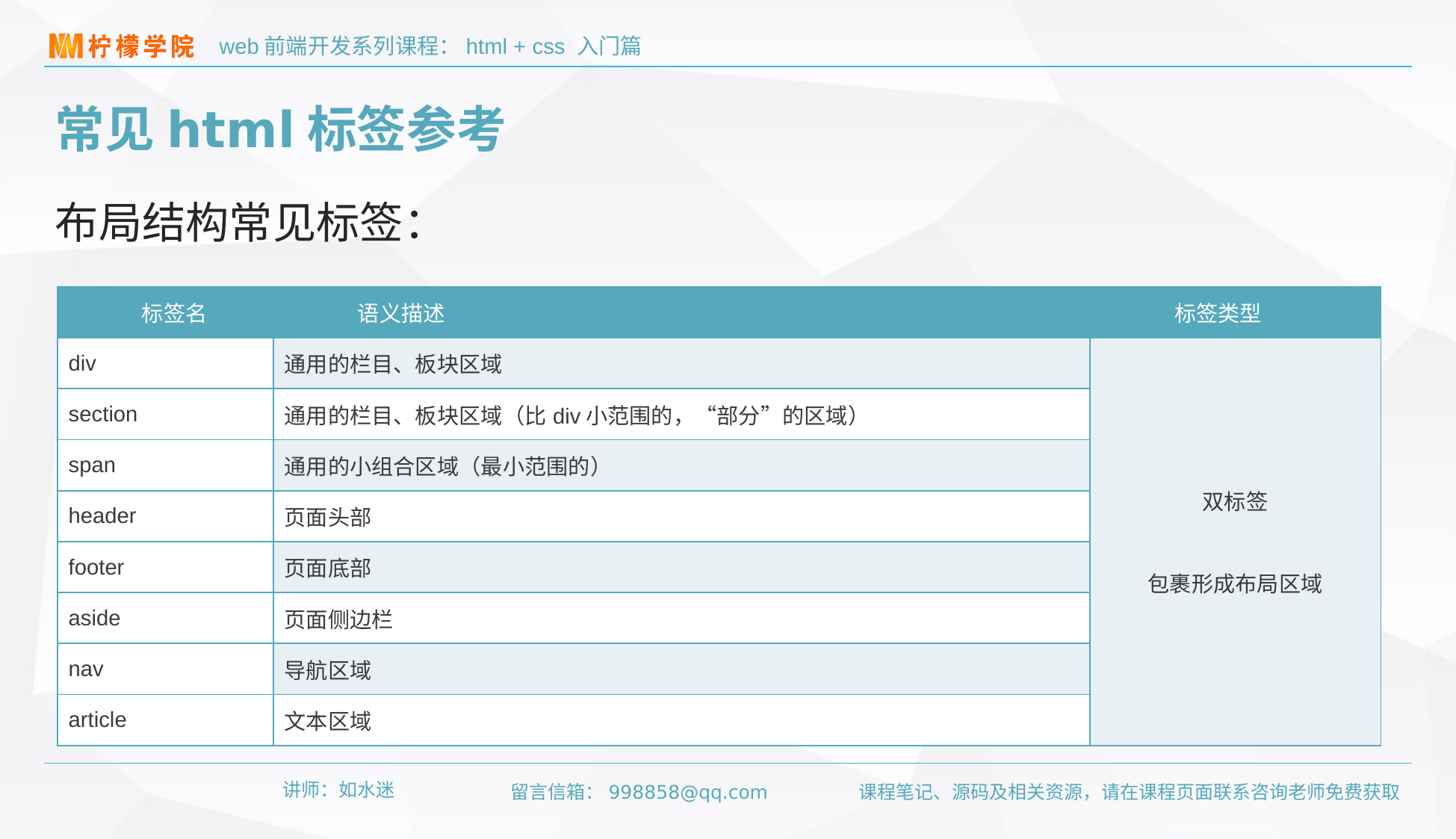

常见html标签参考
布局结构常见标签：
| 标签名 | 语义描述 | 标签类型 |
| --- | --- | --- |
| div | 通用的栏目、板块区域 | 双标签 包裹形成布局区域 |
| section | 通用的栏目、板块区域（比div小范围的，“部分”的区域） |  |
| span | 通用的小组合区域（最小范围的） |  |
| header | 页面头部 |  |
| footer | 页面底部 |  |
| aside | 页面侧边栏 |  |
| nav | 导航区域 |  |
| article | 文本区域 |  |